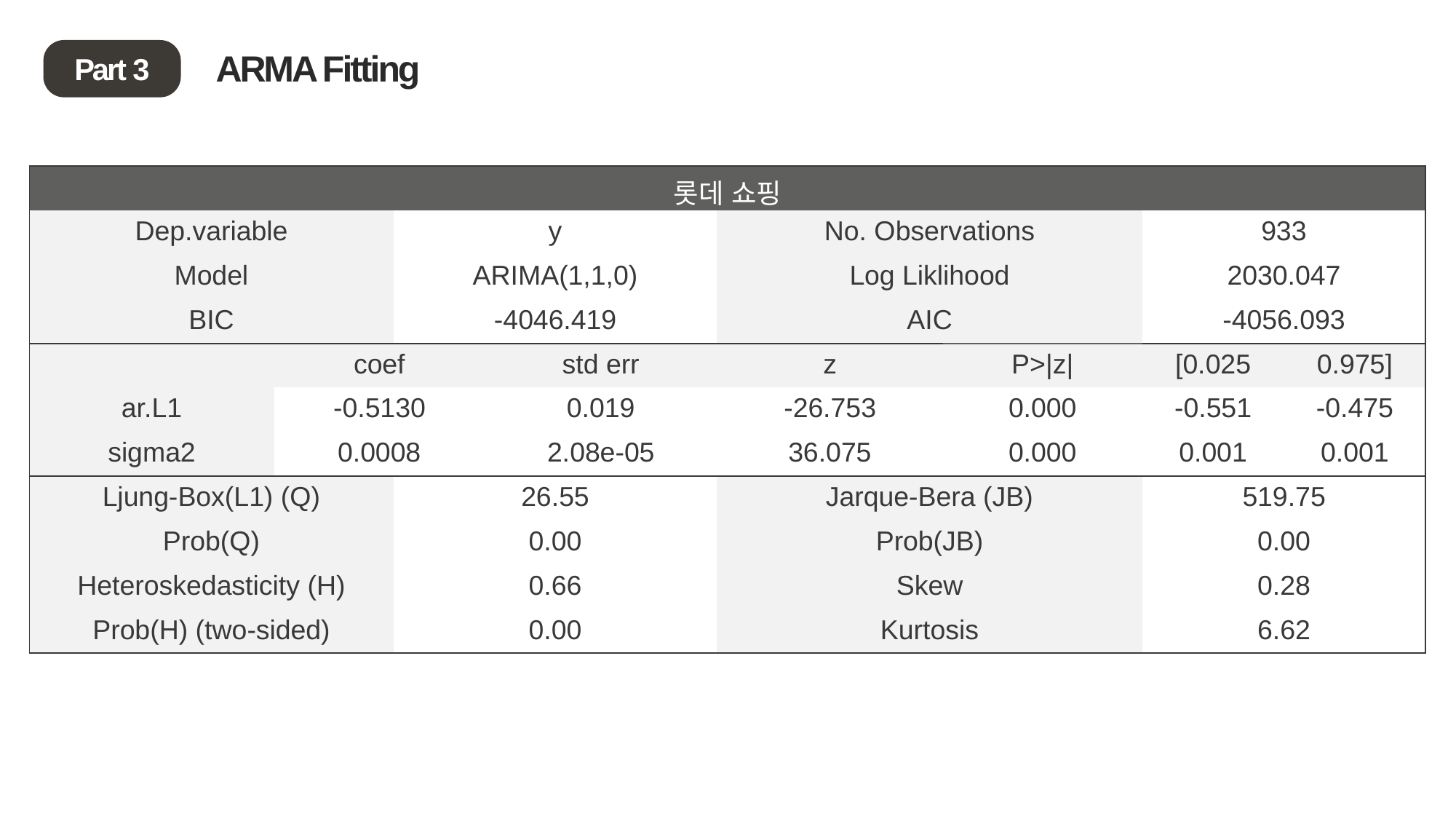

ARMA Fitting
Part 3
| 롯데 쇼핑 |  |  |  |  |  |  |  |
| --- | --- | --- | --- | --- | --- | --- | --- |
| Dep.variable |  | y |  | No. Observations | No. Observations | 933 |  |
| Model |  | ARIMA(1,1,0) |  | Log Liklihood | Log Liklihood | 2030.047 |  |
| BIC |  | -4046.419 |  | AIC | AIC | -4056.093 |  |
|  | coef |  | std err | z | P>|z| | [0.025 | 0.975] |
| ar.L1 | -0.5130 |  | 0.019 | -26.753 | 0.000 | -0.551 | -0.475 |
| sigma2 | 0.0008 |  | 2.08e-05 | 36.075 | 0.000 | 0.001 | 0.001 |
| Ljung-Box(L1) (Q) |  | 26.55 |  | Jarque-Bera (JB) | Jarque-Bera (JB) | 519.75 |  |
| Prob(Q) |  | 0.00 |  | Prob(JB) | Prob(JB) | 0.00 |  |
| Heteroskedasticity (H) |  | 0.66 |  | Skew | Skew | 0.28 |  |
| Prob(H) (two-sided) |  | 0.00 |  | Kurtosis | Kurtosis | 6.62 |  |